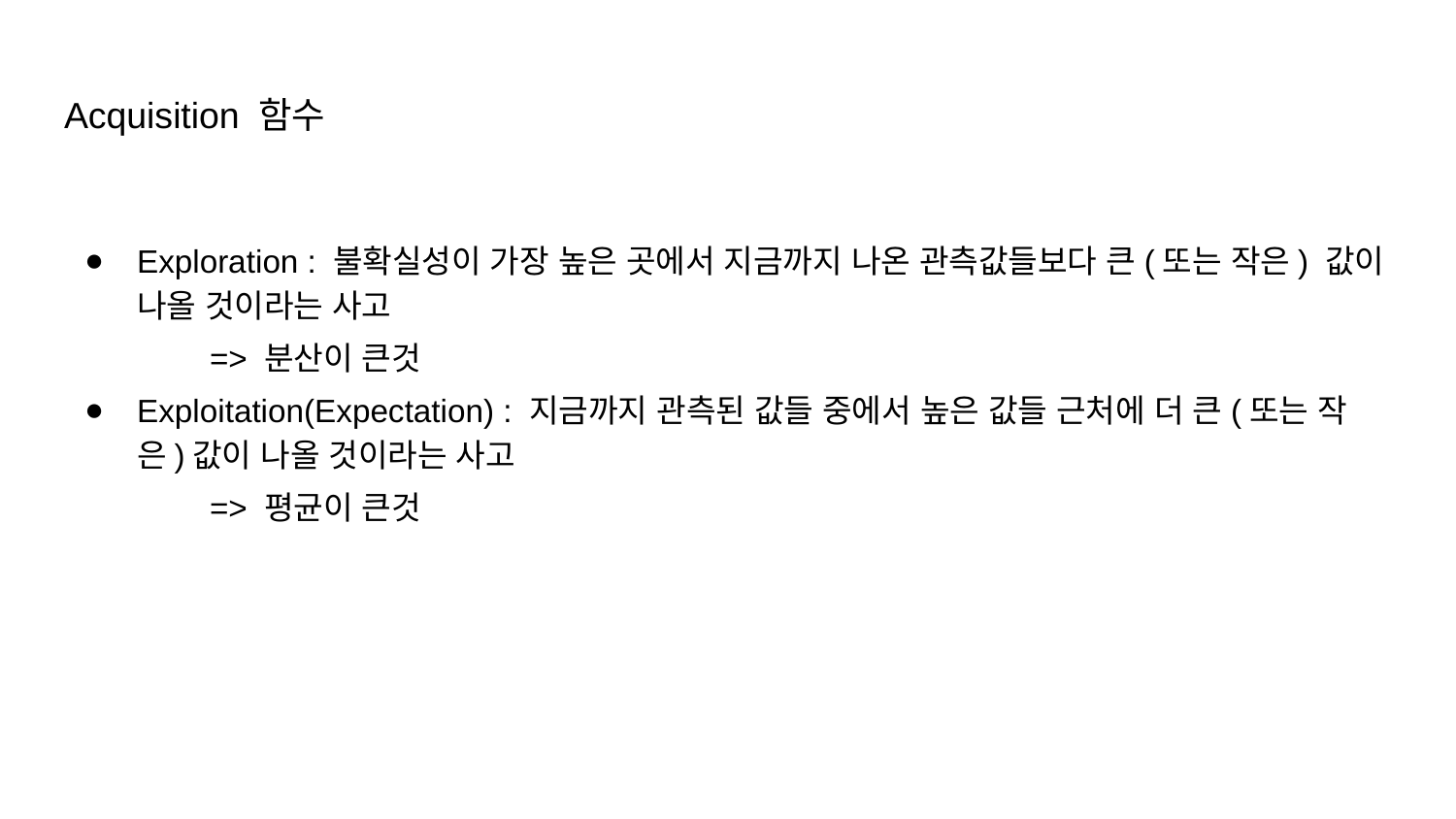

# Acquisition 함수
Exploration : 불확실성이 가장 높은 곳에서 지금까지 나온 관측값들보다 큰(또는 작은) 값이 나올 것이라는 사고
=> 분산이 큰것
Exploitation(Expectation) : 지금까지 관측된 값들 중에서 높은 값들 근처에 더 큰(또는 작은)값이 나올 것이라는 사고
=> 평균이 큰것